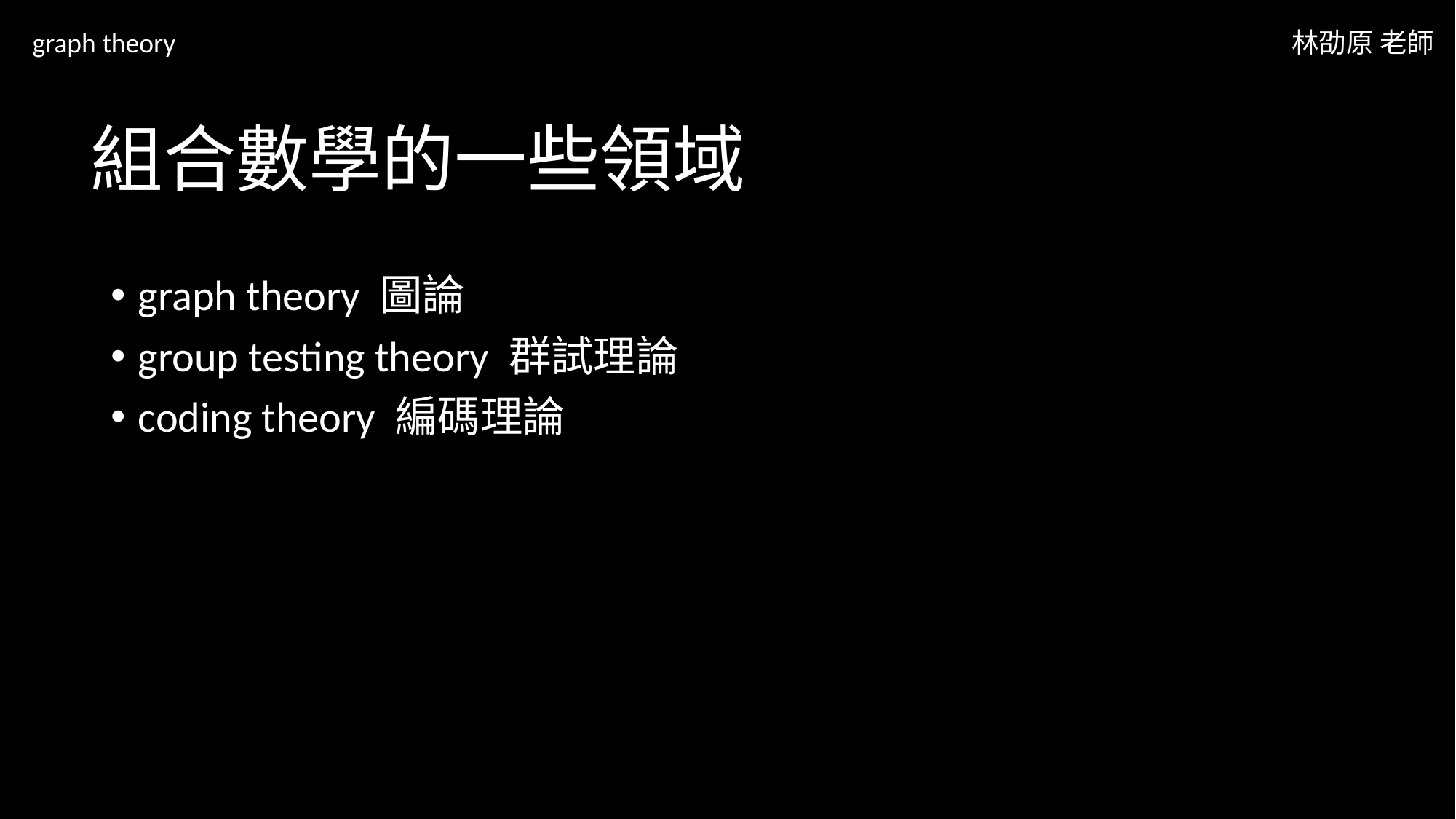

graph theory
林劭原 老師
# 組合數學的一些領域
graph theory 圖論
group testing theory 群試理論
coding theory 編碼理論